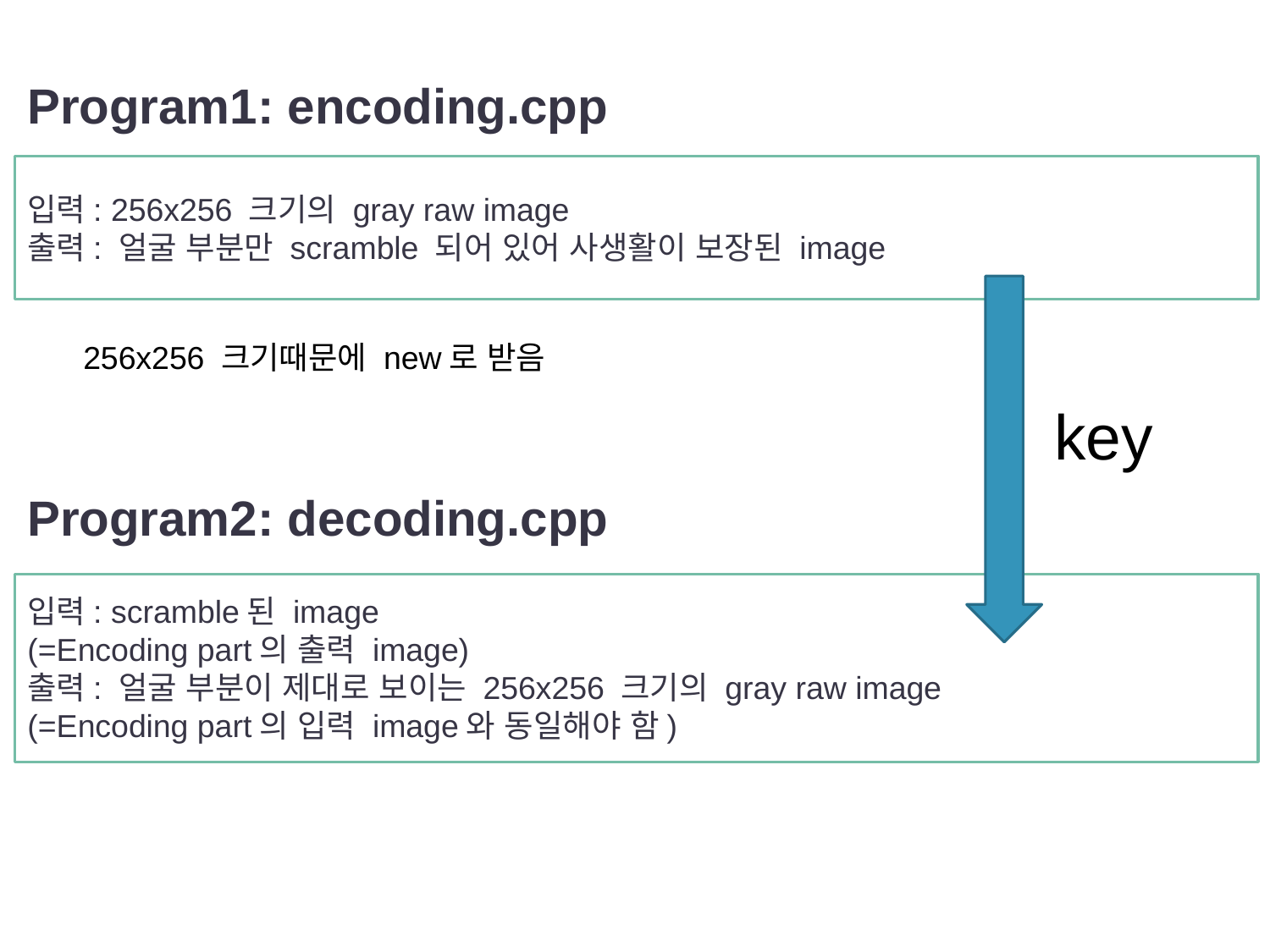

# Program1: encoding.cpp

입력: 256x256 크기의 gray raw image
출력: 얼굴 부분만 scramble 되어 있어 사생활이 보장된 image

256x256 크기때문에 new로 받음
key
Program2: decoding.cpp
입력: scramble된 image
(=Encoding part의 출력 image)
출력: 얼굴 부분이 제대로 보이는 256x256 크기의 gray raw image
(=Encoding part의 입력 image와 동일해야 함)